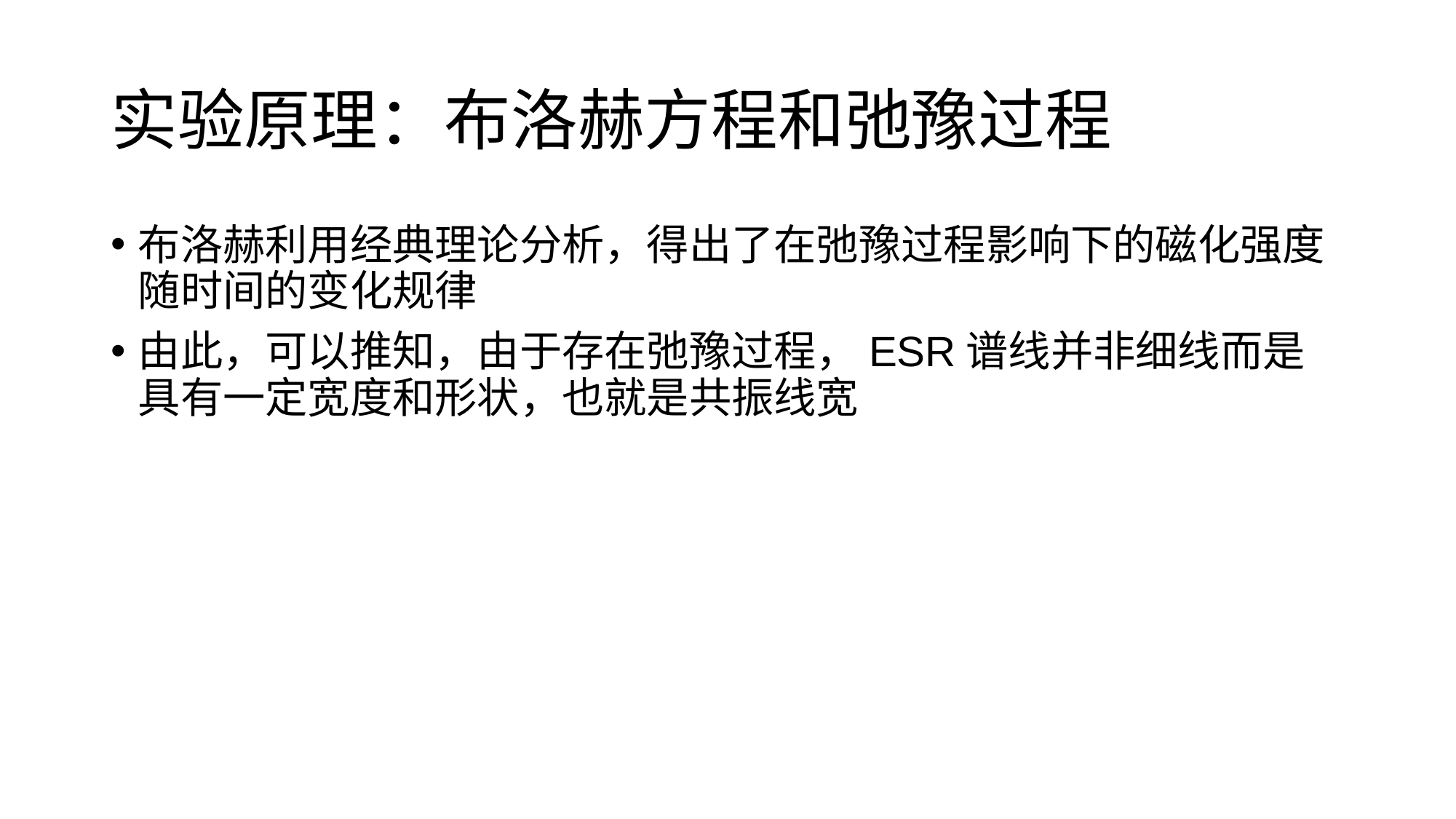

# 实验原理：布洛赫方程和弛豫过程
布洛赫利用经典理论分析，得出了在弛豫过程影响下的磁化强度随时间的变化规律
由此，可以推知，由于存在弛豫过程，ESR谱线并非细线而是具有一定宽度和形状，也就是共振线宽